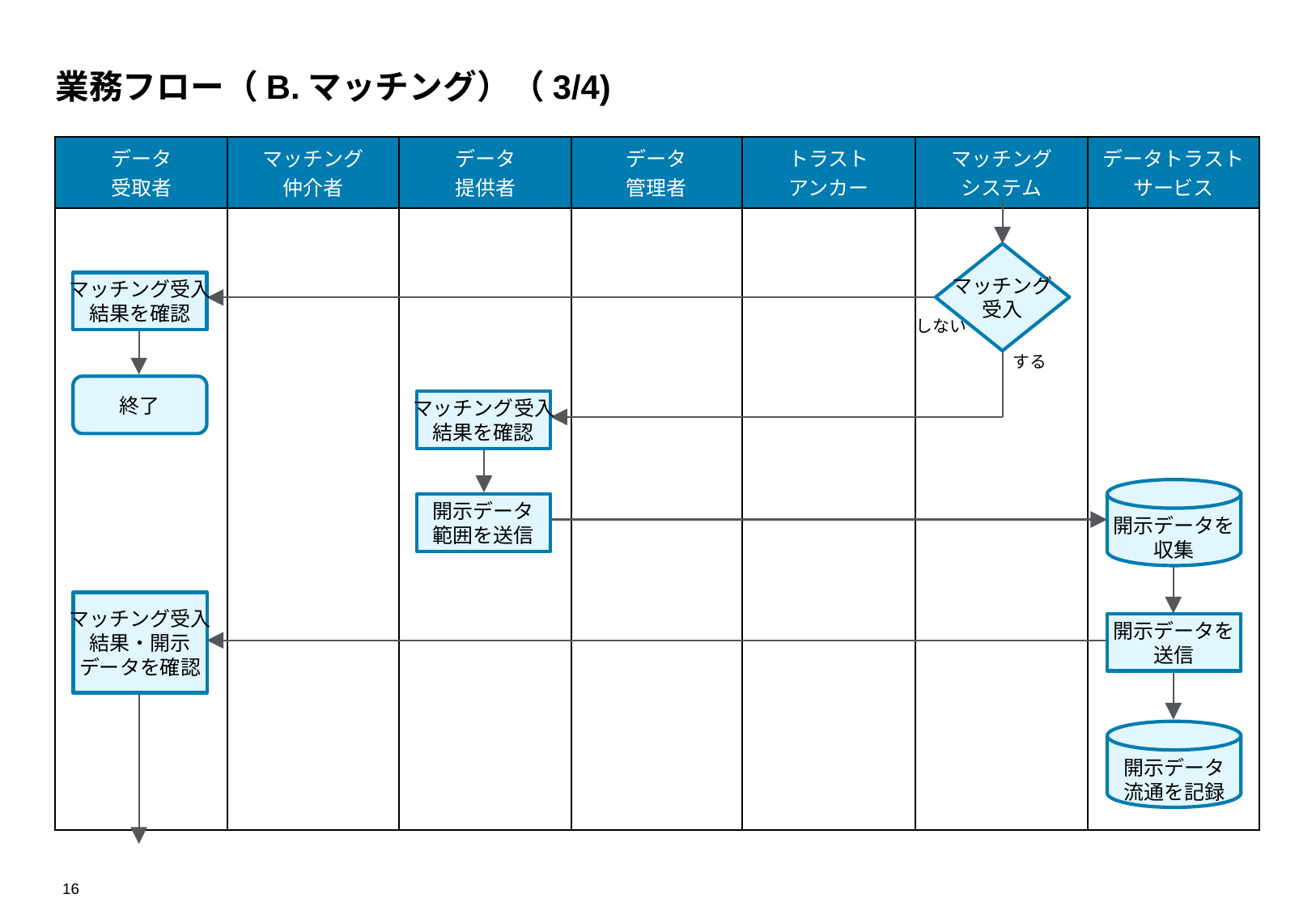

# 業務フロー（B.マッチング）（3/4)
| データ 受取者 | マッチング 仲介者 | データ 提供者 | データ 管理者 | トラスト アンカー | マッチング システム | データトラスト サービス |
| --- | --- | --- | --- | --- | --- | --- |
|  |  |  |  |  |  |  |
マッチング
受入
マッチング受入
結果を確認
しない
する
終了
マッチング受入
結果を確認
開示データを
収集
開示データ
範囲を送信
マッチング受入
結果・開示
データを確認
開示データを
送信
開示データ
流通を記録
16